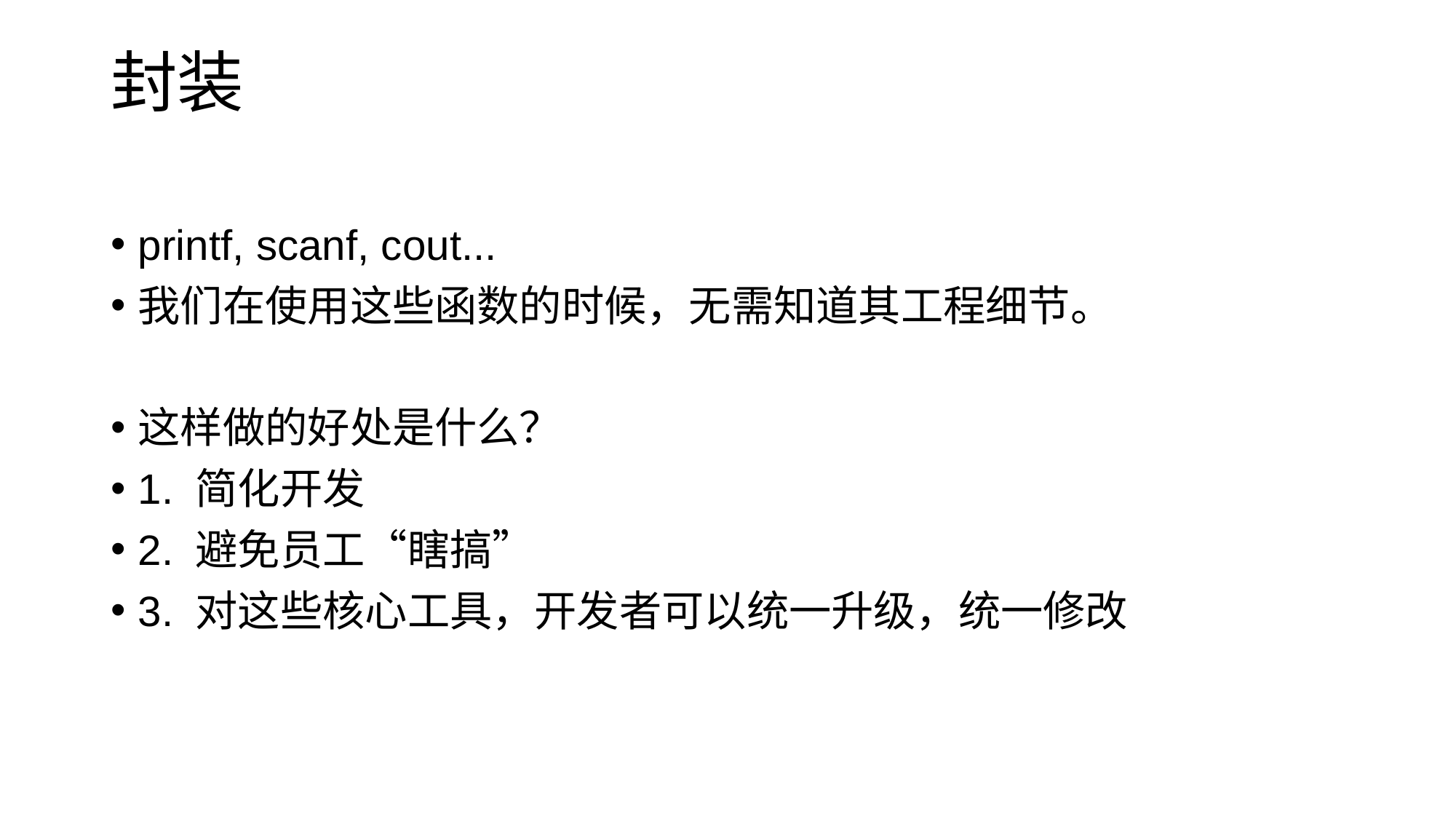

# 封装
printf, scanf, cout...
我们在使用这些函数的时候，无需知道其工程细节。

这样做的好处是什么？
1. 简化开发
2. 避免员工“瞎搞”
3. 对这些核心工具，开发者可以统一升级，统一修改